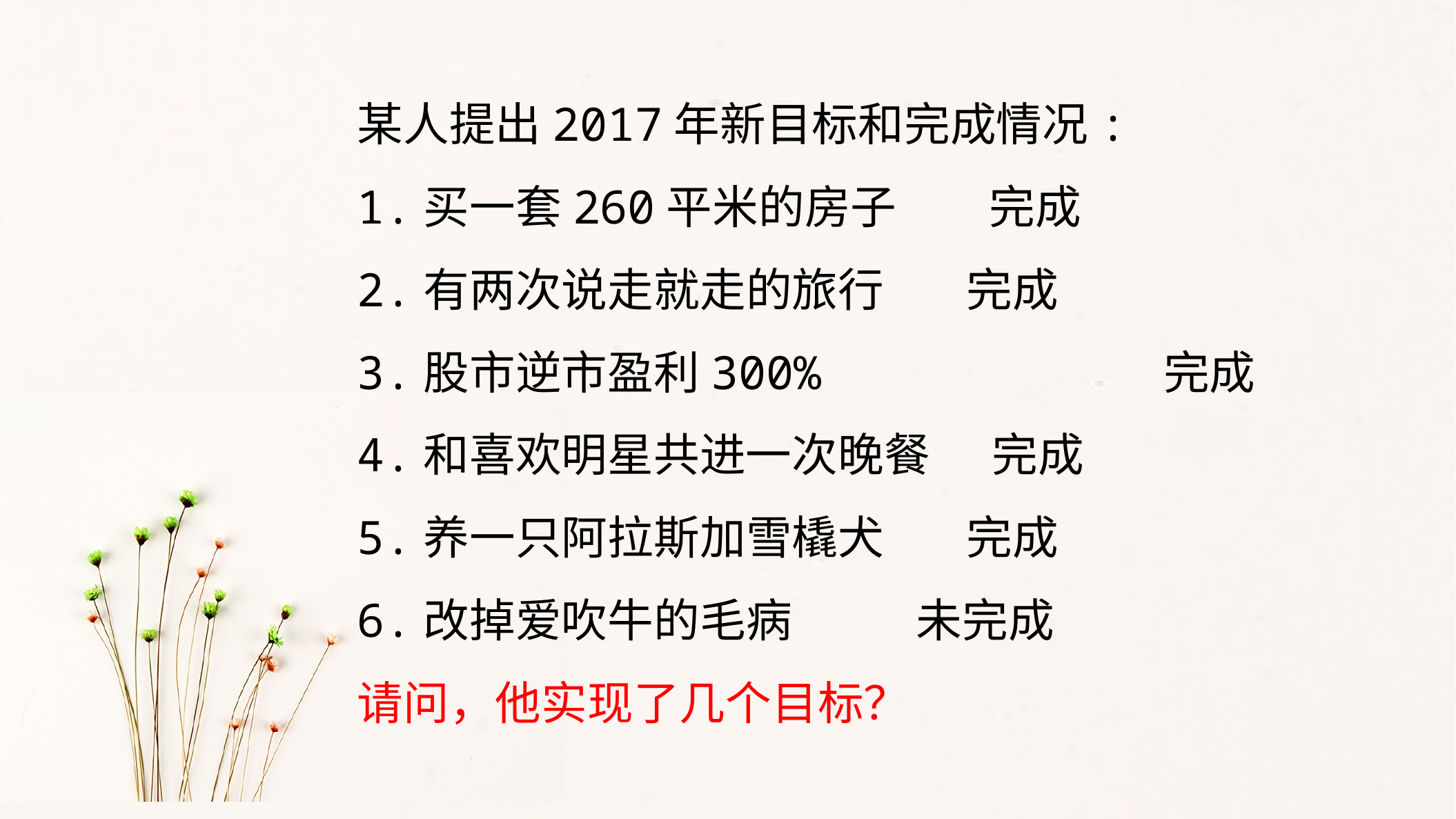

某人提出2017年新目标和完成情况:
1.买一套260平米的房子         完成
2.有两次说走就走的旅行        完成
3.股市逆市盈利300%            完成
4.和喜欢明星共进一次晚餐      完成
5.养一只阿拉斯加雪橇犬        完成
6.改掉爱吹牛的毛病            未完成
请问，他实现了几个目标？